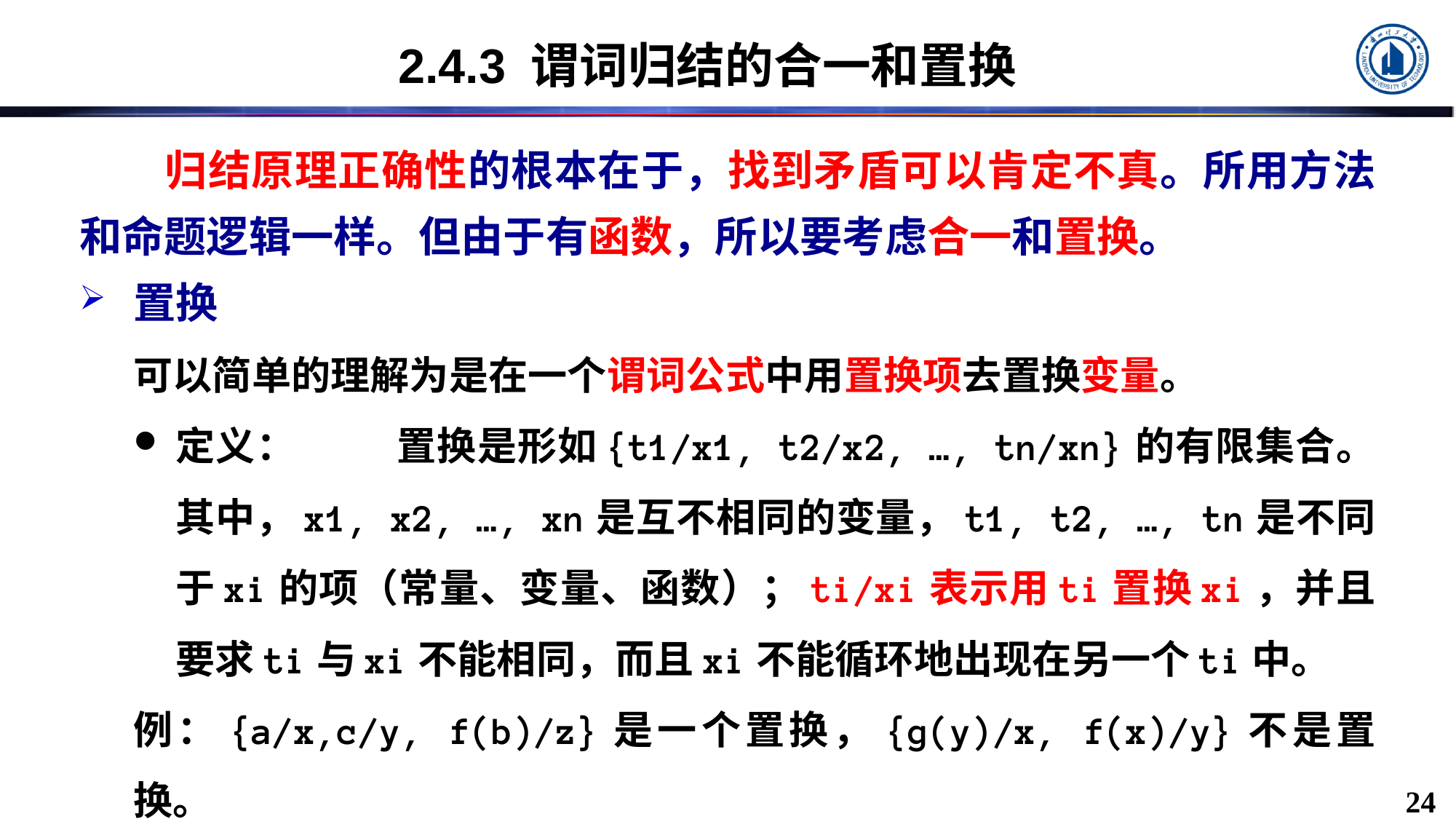

# 2.4.3 谓词归结的合一和置换
归结原理正确性的根本在于，找到矛盾可以肯定不真。所用方法和命题逻辑一样。但由于有函数，所以要考虑合一和置换。
置换
可以简单的理解为是在一个谓词公式中用置换项去置换变量。
定义：	置换是形如{t1/x1, t2/x2, …, tn/xn}的有限集合。其中，x1, x2, …, xn是互不相同的变量，t1, t2, …, tn是不同于xi的项（常量、变量、函数）；ti/xi表示用ti置换xi，并且要求ti与xi不能相同，而且xi不能循环地出现在另一个ti中。
例：{a/x,c/y, f(b)/z}是一个置换，{g(y)/x, f(x)/y}不是置换。
24